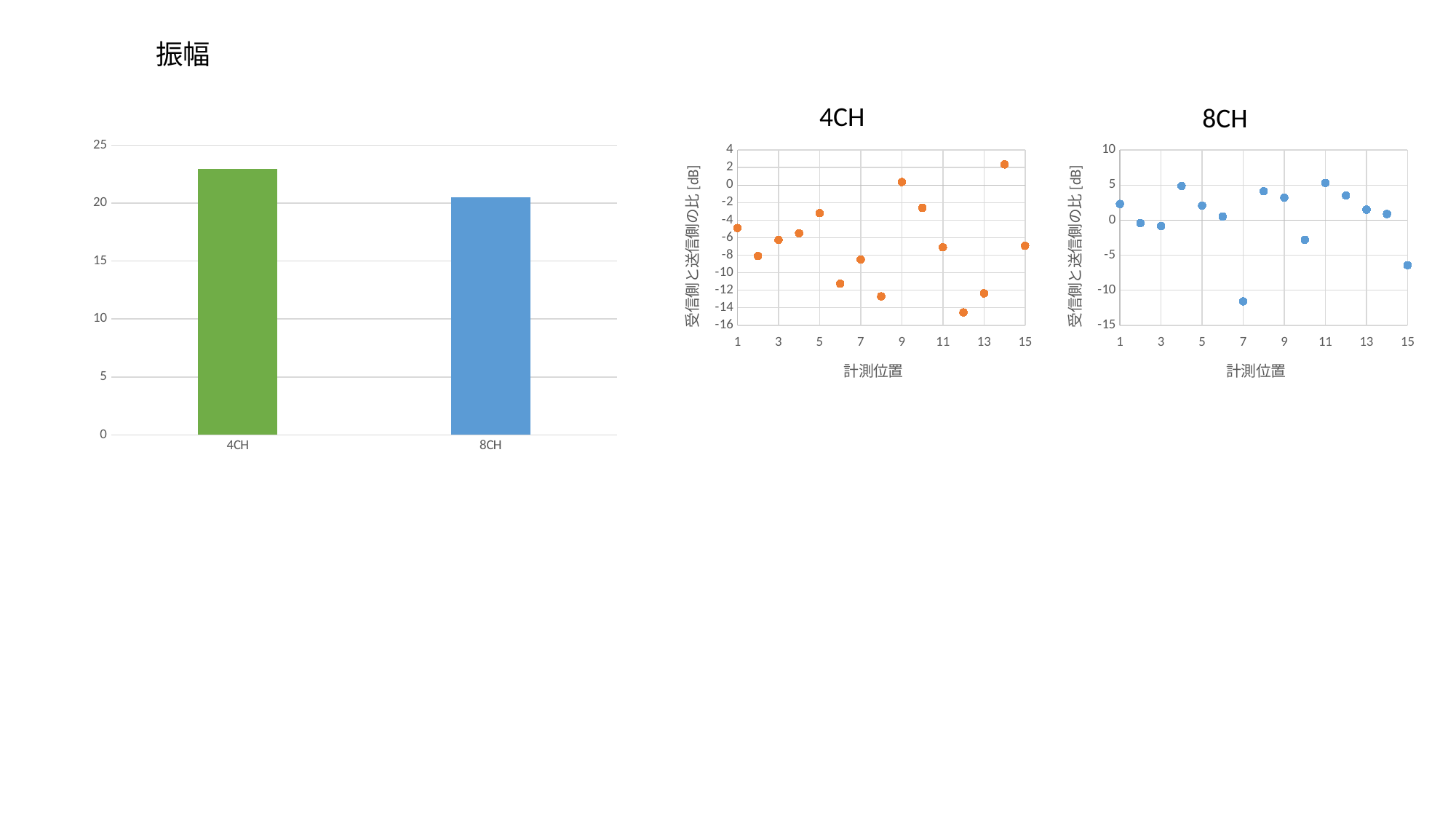

振幅
4CH
8CH

### Chart

| Category |  |  |
|---|---|---|

### Chart

| Category |  |
|---|---|

### Chart

| Category |  |
|---|---|
| 4CH | 22.977889473277816 |
| 8CH | 20.49188909947456 |